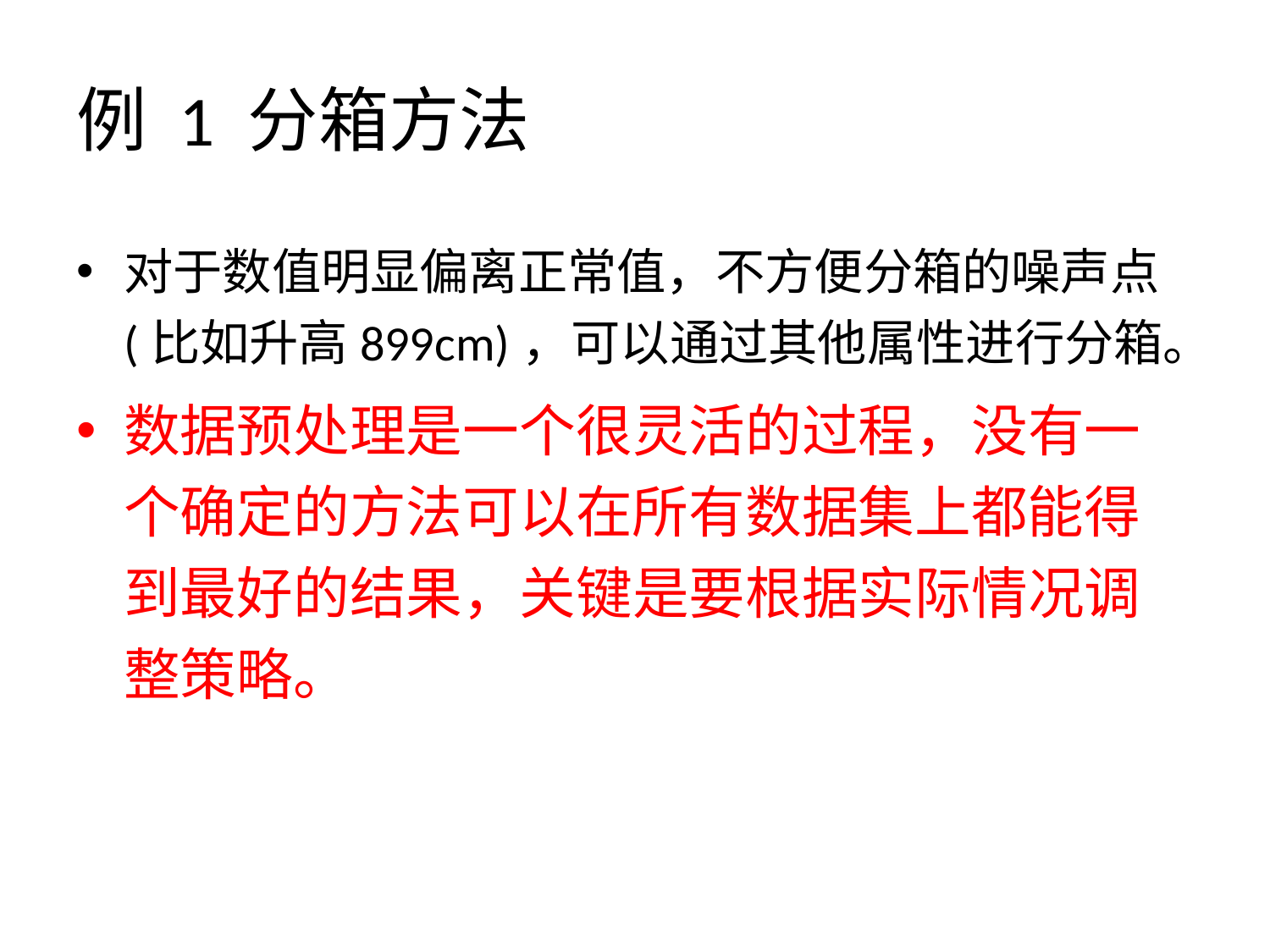

# 例 1 分箱方法
对于数值明显偏离正常值，不方便分箱的噪声点(比如升高899cm)，可以通过其他属性进行分箱。
数据预处理是一个很灵活的过程，没有一个确定的方法可以在所有数据集上都能得到最好的结果，关键是要根据实际情况调整策略。